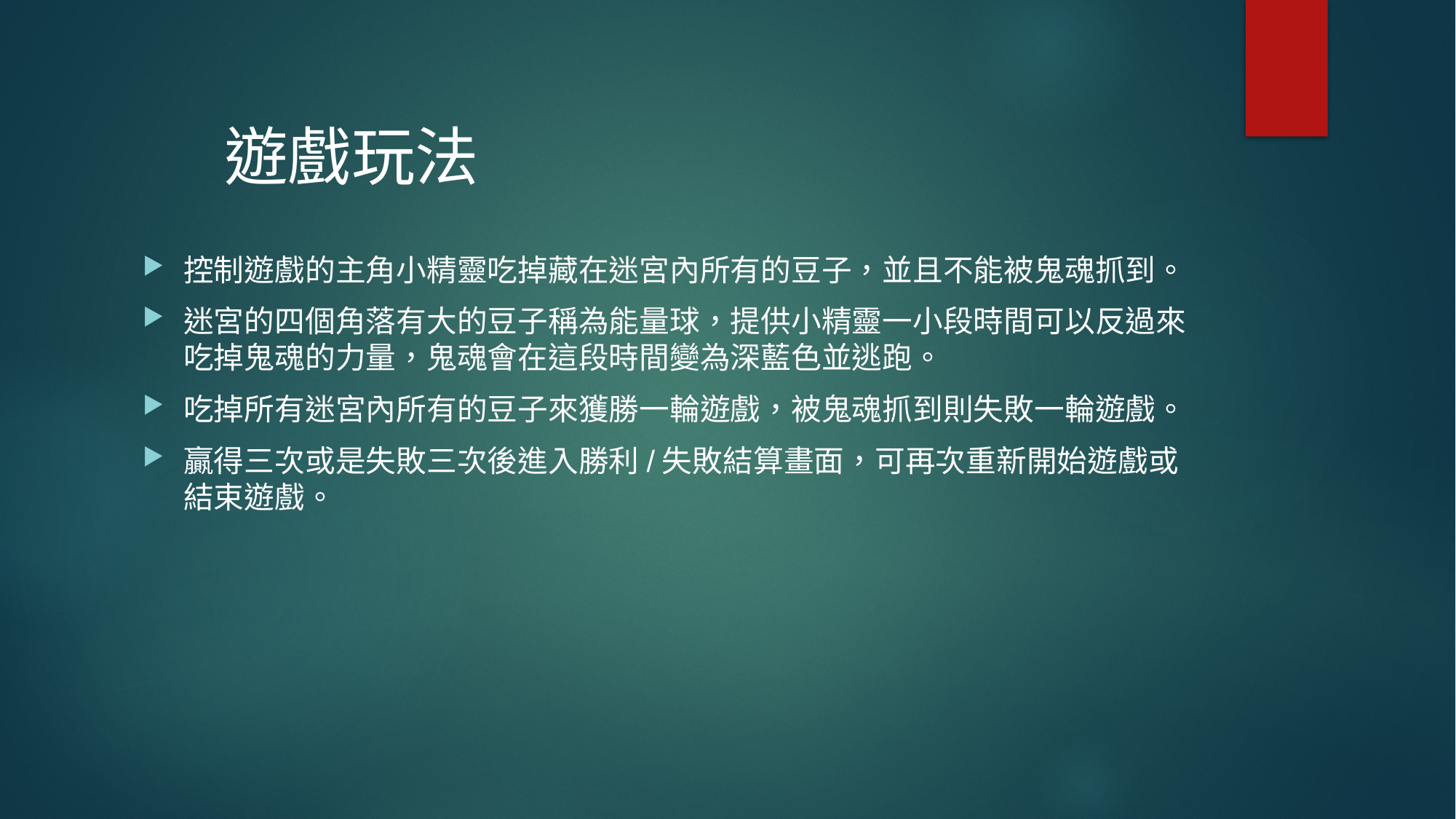

# 遊戲玩法
控制遊戲的主角小精靈吃掉藏在迷宮內所有的豆子，並且不能被鬼魂抓到。
迷宮的四個角落有大的豆子稱為能量球，提供小精靈一小段時間可以反過來吃掉鬼魂的力量，鬼魂會在這段時間變為深藍色並逃跑。
吃掉所有迷宮內所有的豆子來獲勝一輪遊戲，被鬼魂抓到則失敗一輪遊戲。
贏得三次或是失敗三次後進入勝利/失敗結算畫面，可再次重新開始遊戲或結束遊戲。